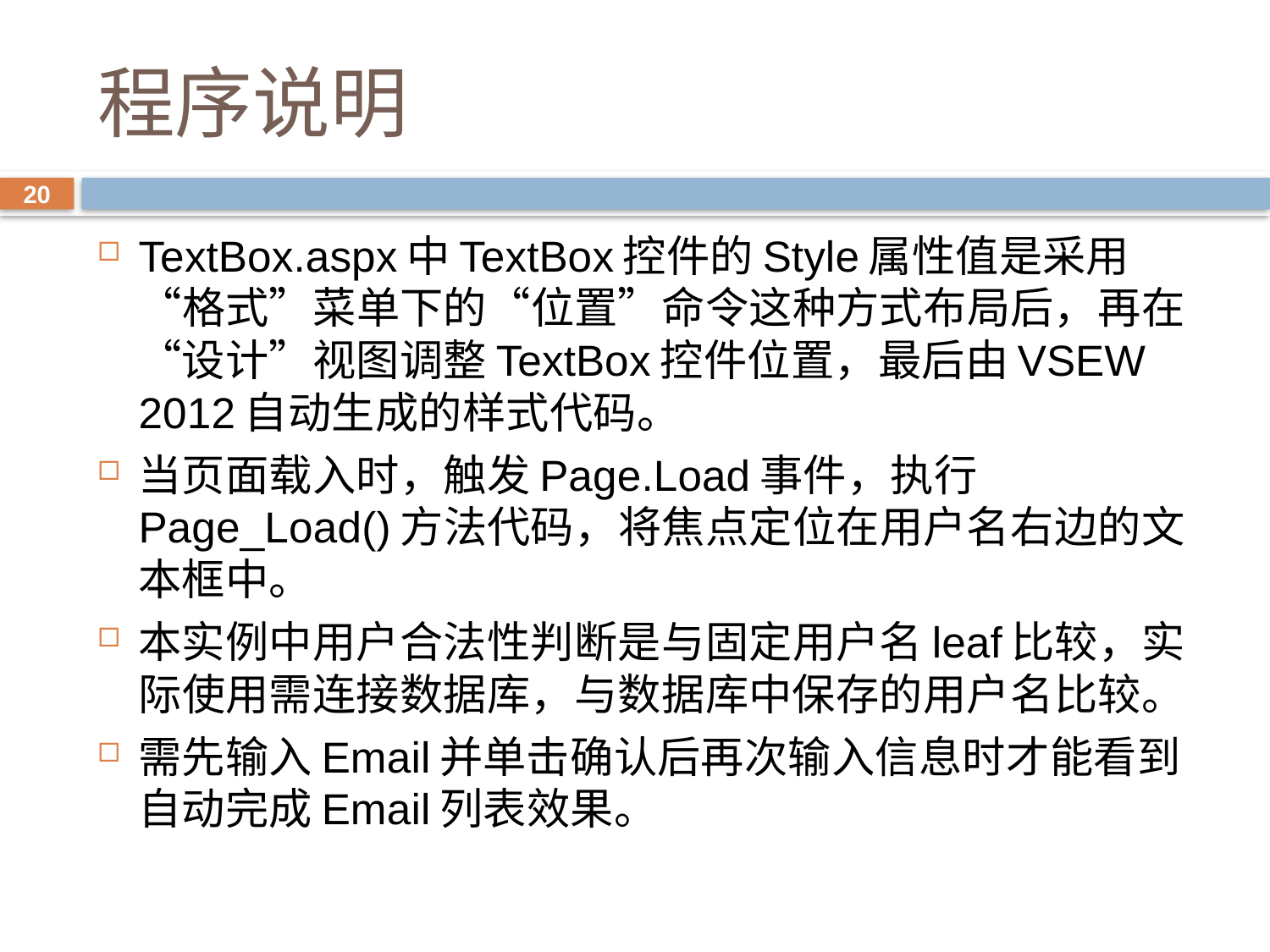

# 程序说明
20
TextBox.aspx中TextBox控件的Style属性值是采用“格式”菜单下的“位置”命令这种方式布局后，再在“设计”视图调整TextBox控件位置，最后由VSEW 2012自动生成的样式代码。
当页面载入时，触发Page.Load事件，执行Page_Load()方法代码，将焦点定位在用户名右边的文本框中。
本实例中用户合法性判断是与固定用户名leaf比较，实际使用需连接数据库，与数据库中保存的用户名比较。
需先输入Email并单击确认后再次输入信息时才能看到自动完成Email列表效果。